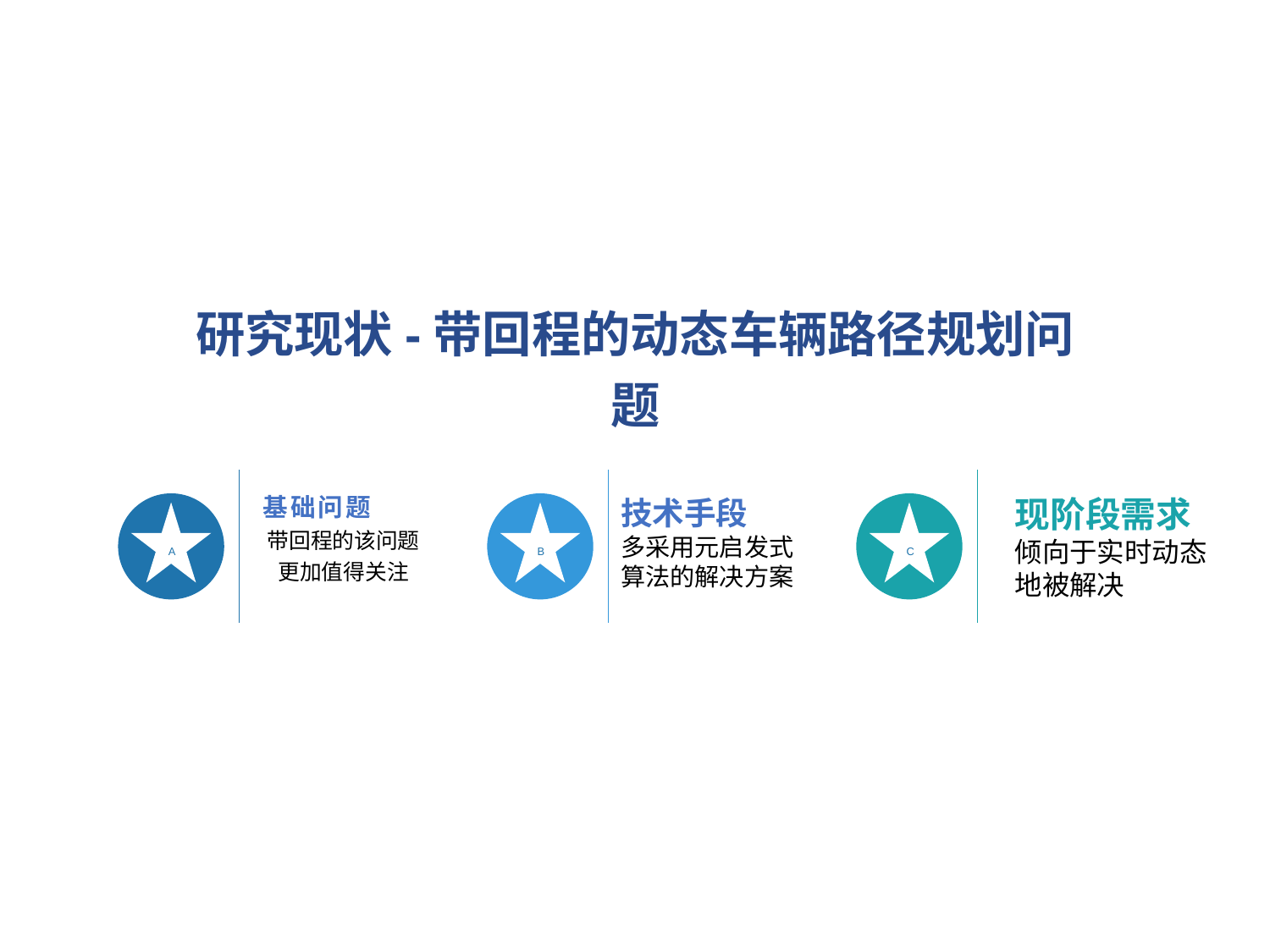

研究现状-带回程的动态车辆路径规划问题
基础问题
带回程的该问题更加值得关注

技术手段
多采用元启发式算法的解决方案

现阶段需求
倾向于实时动态地被解决

A
B
C